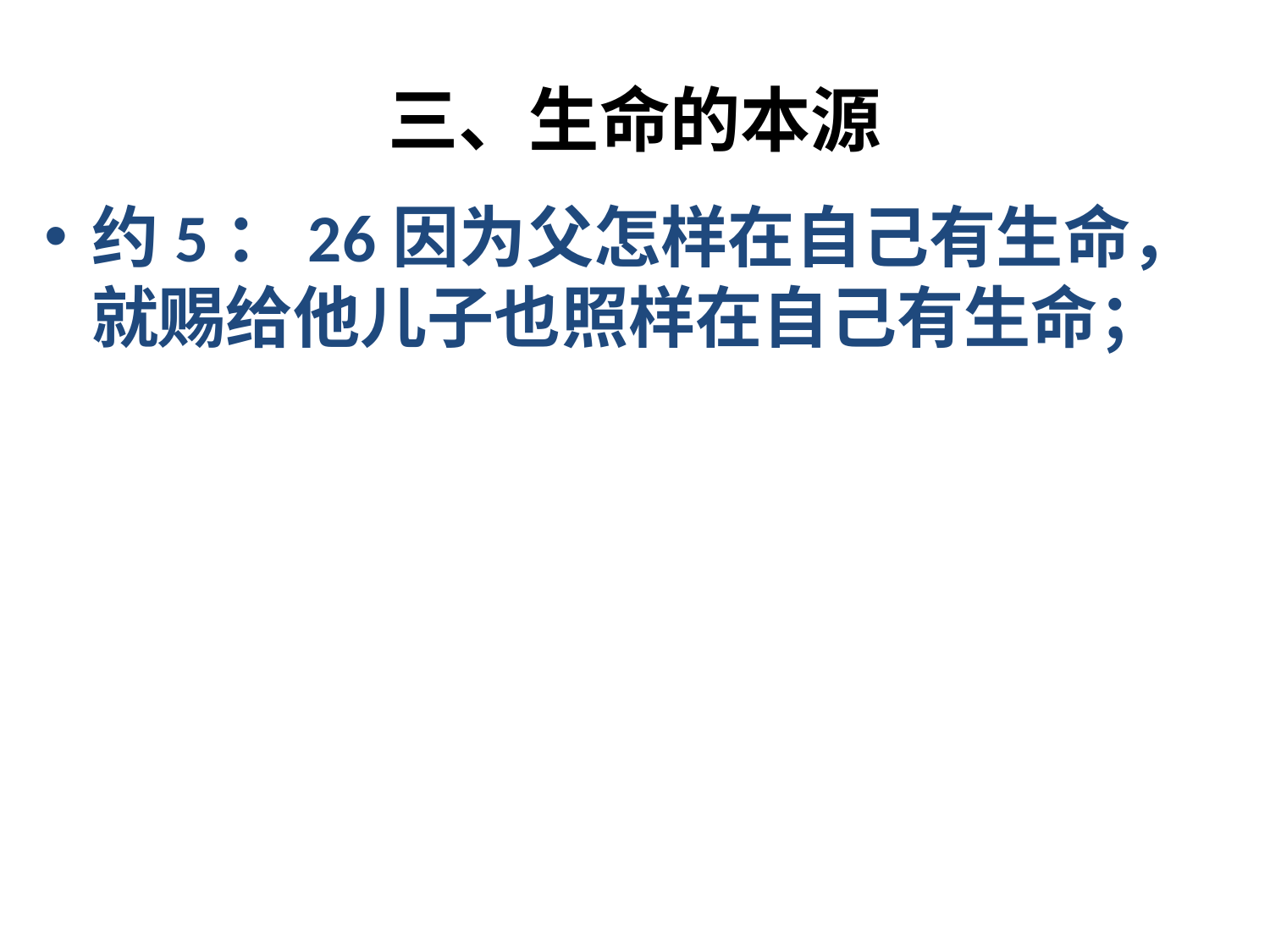

# 三、生命的本源
约5：26因为父怎样在自己有生命，就赐给他儿子也照样在自己有生命；